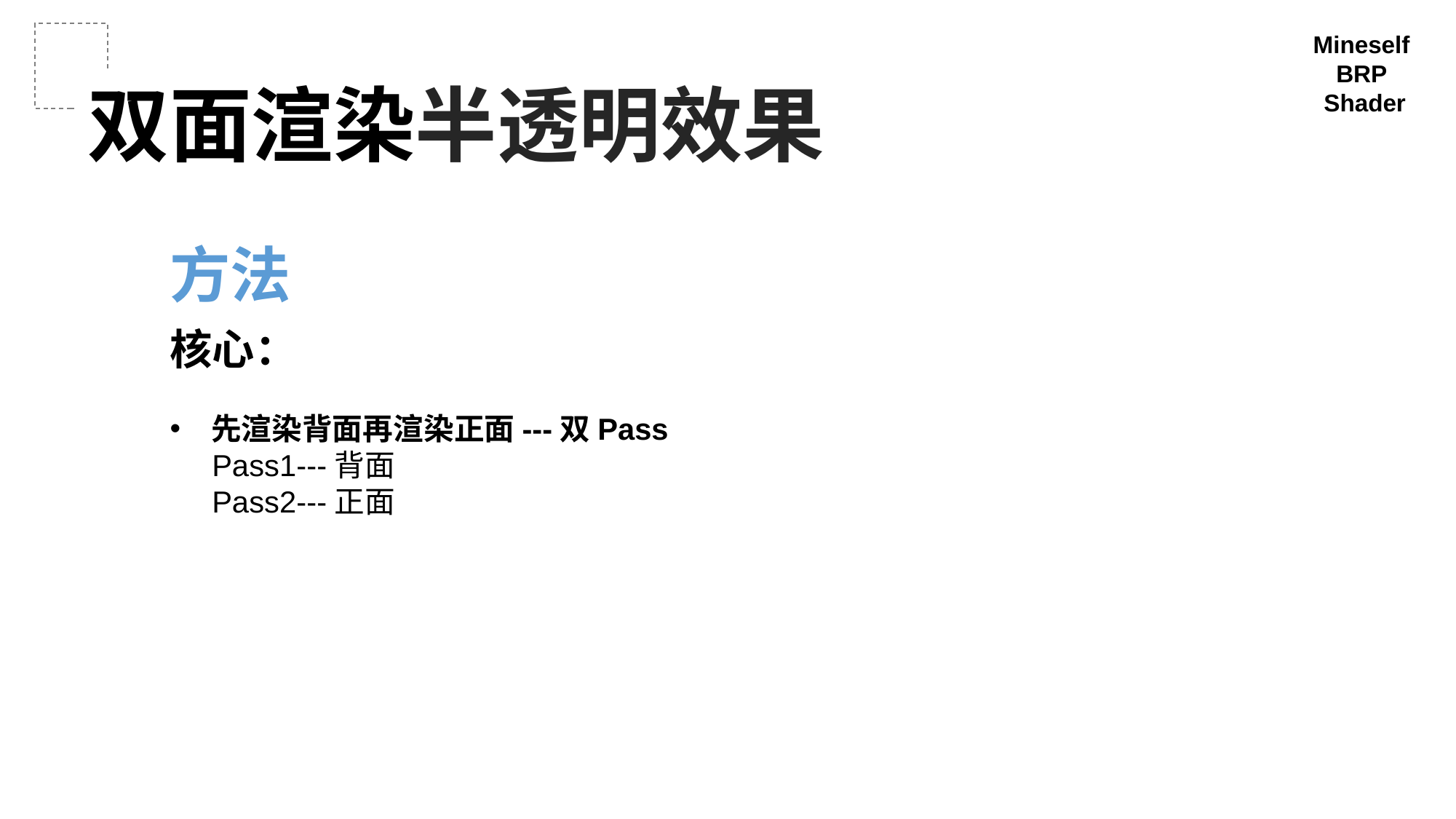

Mineself
BRP
Shader

双面渲染半透明效果
方法
核心：

先渲染背面再渲染正面---双Pass
     Pass1---背面
     Pass2---正面